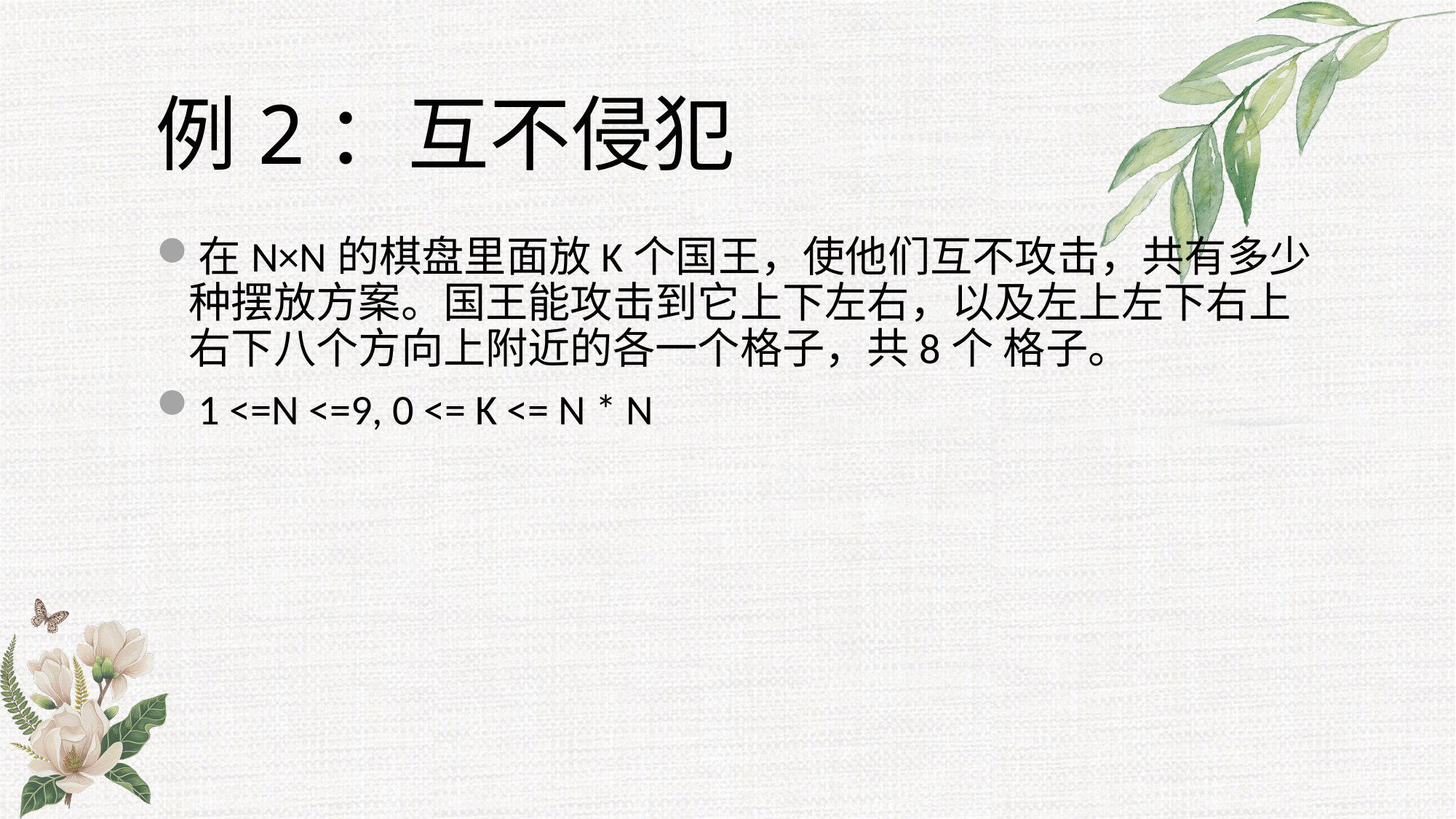

# 例2：互不侵犯
在N×N的棋盘里面放K个国王，使他们互不攻击，共有多少种摆放方案。国王能攻击到它上下左右，以及左上左下右上右下八个方向上附近的各一个格子，共8个 格子。
1 <=N <=9, 0 <= K <= N * N